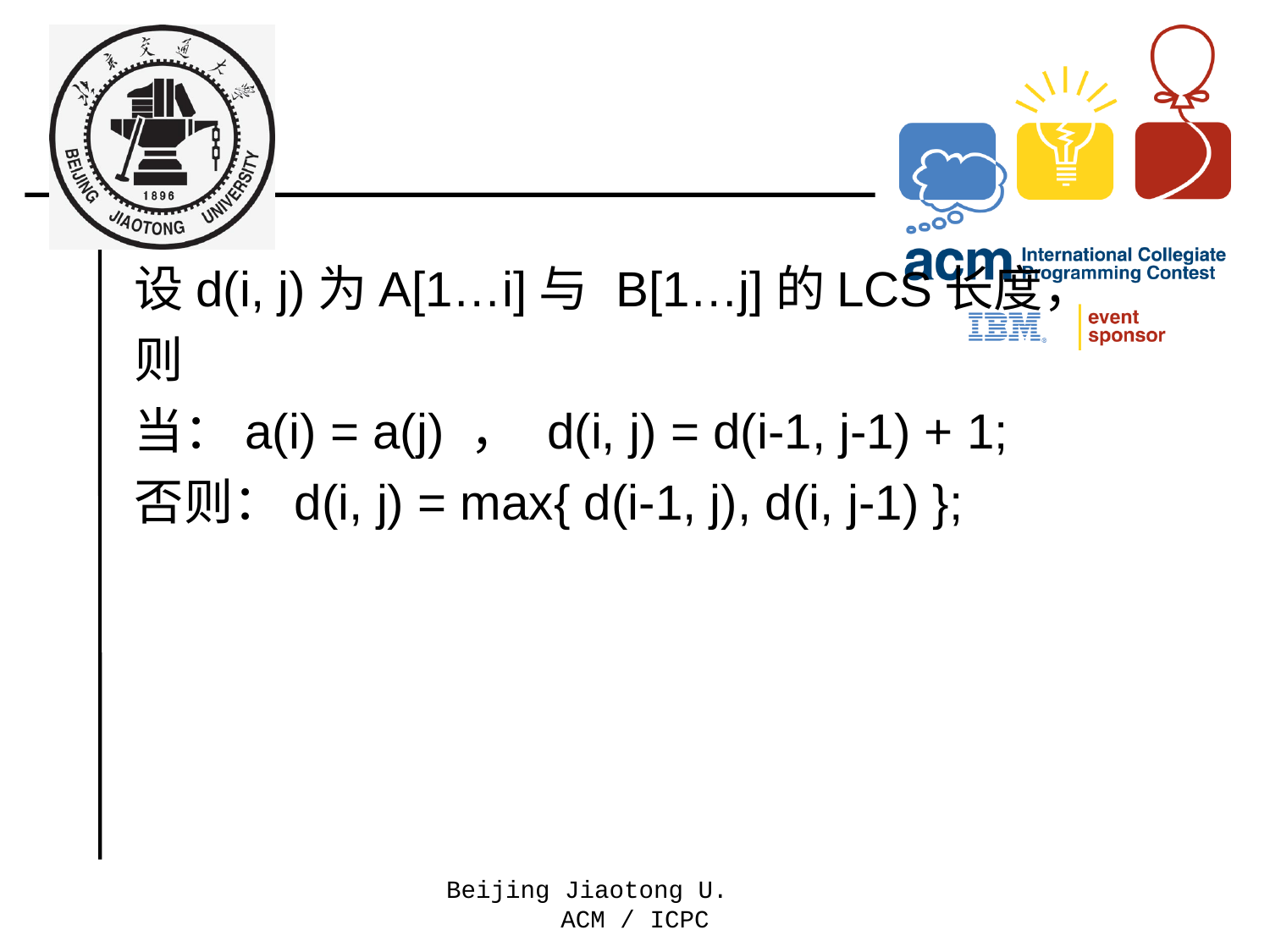

#
设d(i, j)为A[1…i]与 B[1…j]的LCS长度，
则
当：a(i) = a(j) ， d(i, j) = d(i-1, j-1) + 1;
否则：d(i, j) = max{ d(i-1, j), d(i, j-1) };